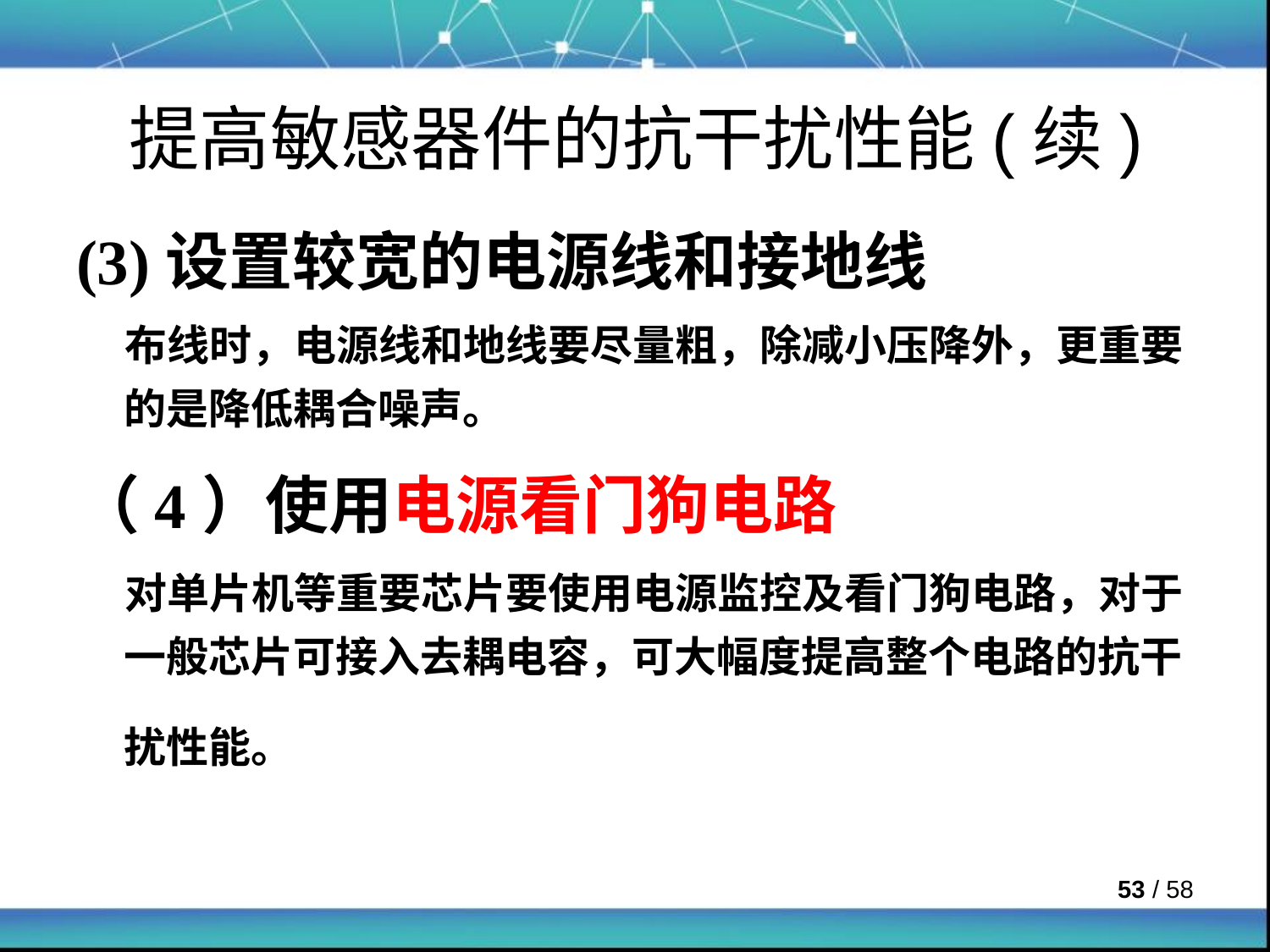

# 提高敏感器件的抗干扰性能(续)
(3)设置较宽的电源线和接地线
    布线时，电源线和地线要尽量粗，除减小压降外，更重要的是降低耦合噪声。
（4）使用电源看门狗电路
    对单片机等重要芯片要使用电源监控及看门狗电路，对于一般芯片可接入去耦电容，可大幅度提高整个电路的抗干扰性能。

53 / 58